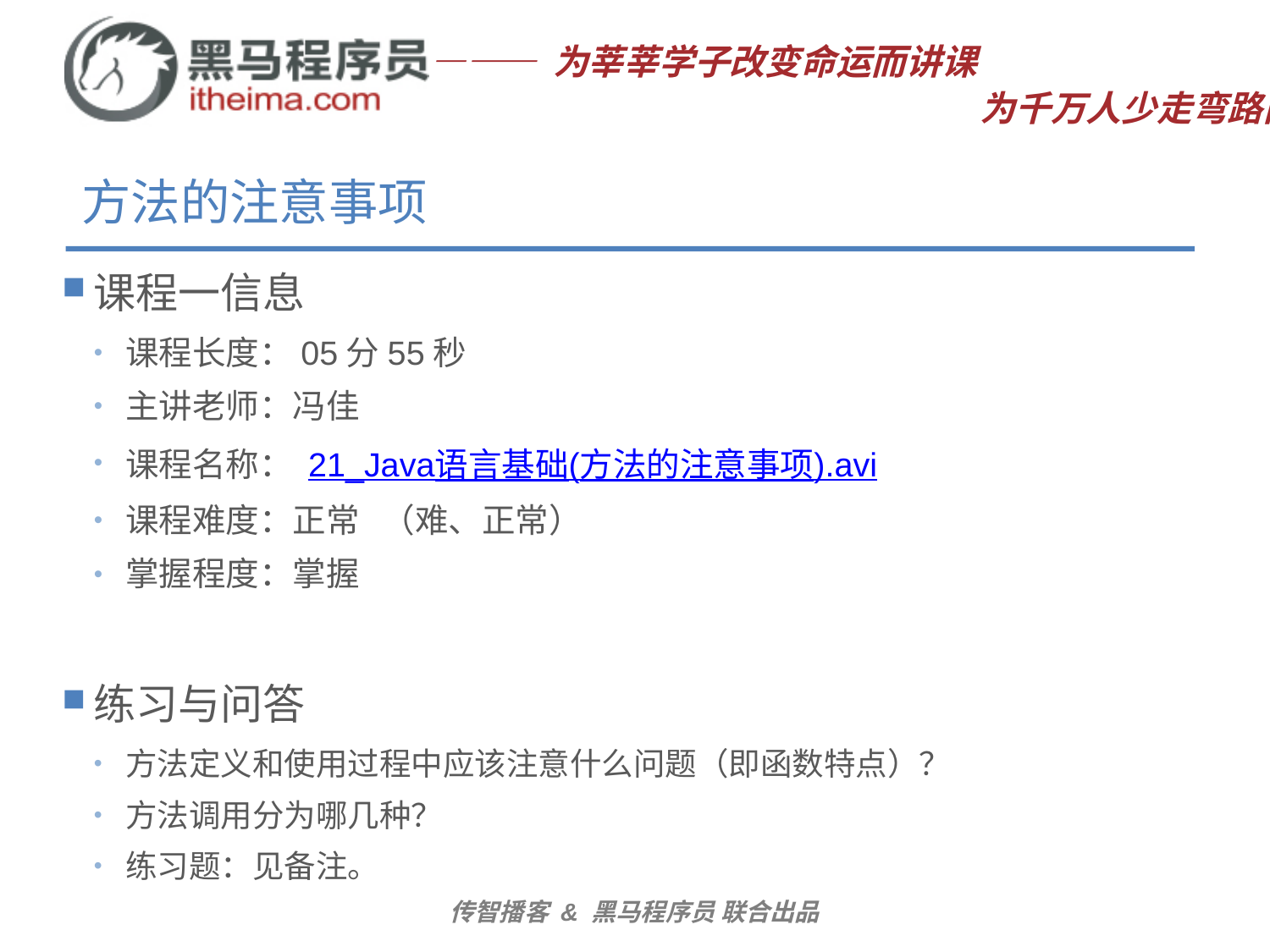

# 方法的注意事项
课程一信息
课程长度：05分55秒
主讲老师：冯佳
课程名称： 21_Java语言基础(方法的注意事项).avi
课程难度：正常   （难、正常）
掌握程度：掌握

练习与问答
方法定义和使用过程中应该注意什么问题（即函数特点）？
方法调用分为哪几种？
练习题：见备注。